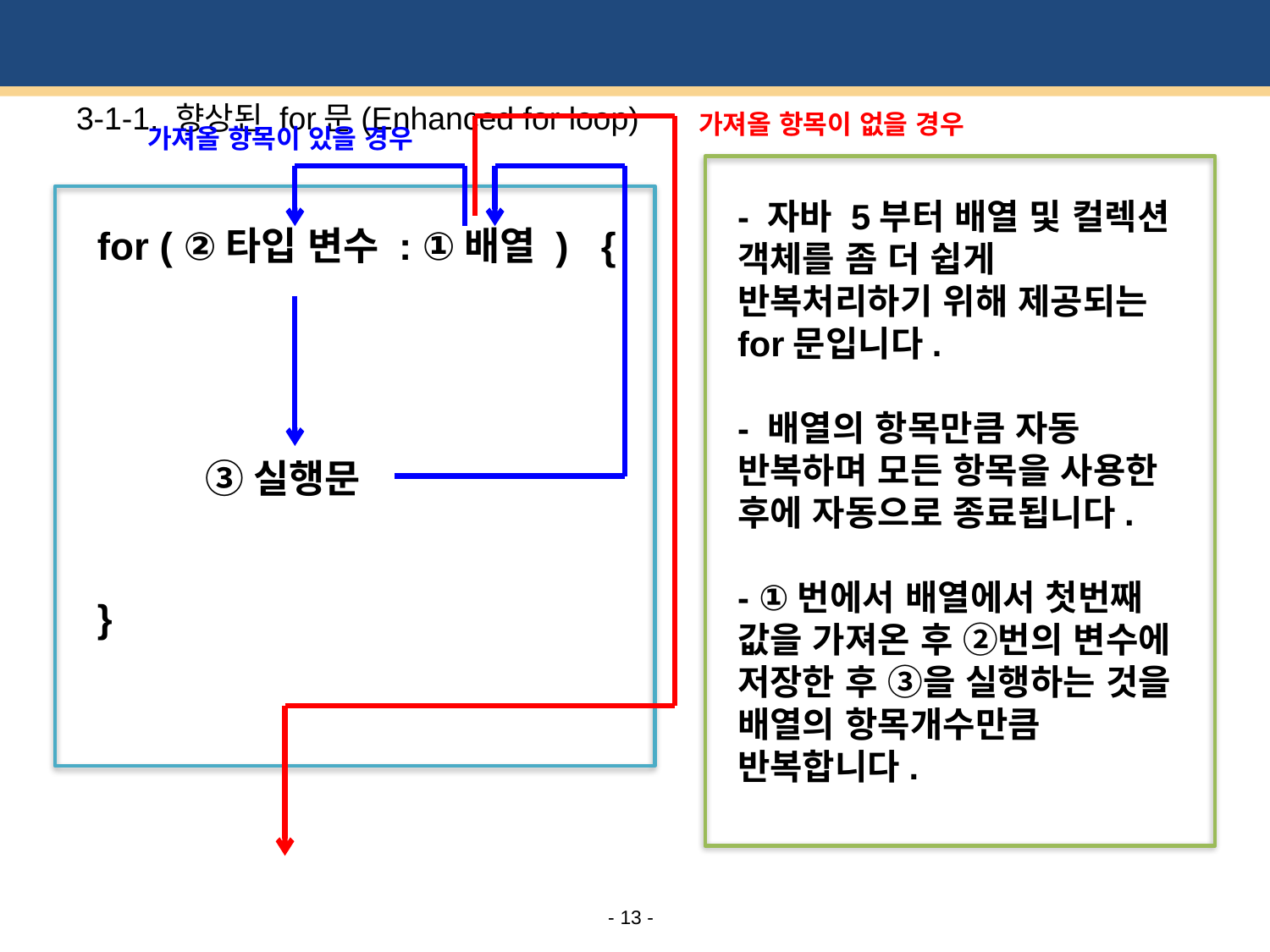

# 3-1-1. 향상된 for문(Enhanced for loop)
  가져올 항목이 없을 경우
가져올 항목이 있을 경우

- 자바 5부터 배열 및 컬렉션 객체를 좀 더 쉽게 반복처리하기 위해 제공되는 for문입니다.

- 배열의 항목만큼 자동 반복하며 모든 항목을 사용한 후에 자동으로 종료됩니다.

- ①번에서 배열에서 첫번째 값을 가져온 후 ②번의 변수에 저장한 후 ③을 실행하는 것을 배열의 항목개수만큼 반복합니다.
for ( ②타입 변수 : ①배열 )   {

          ③실행문

}